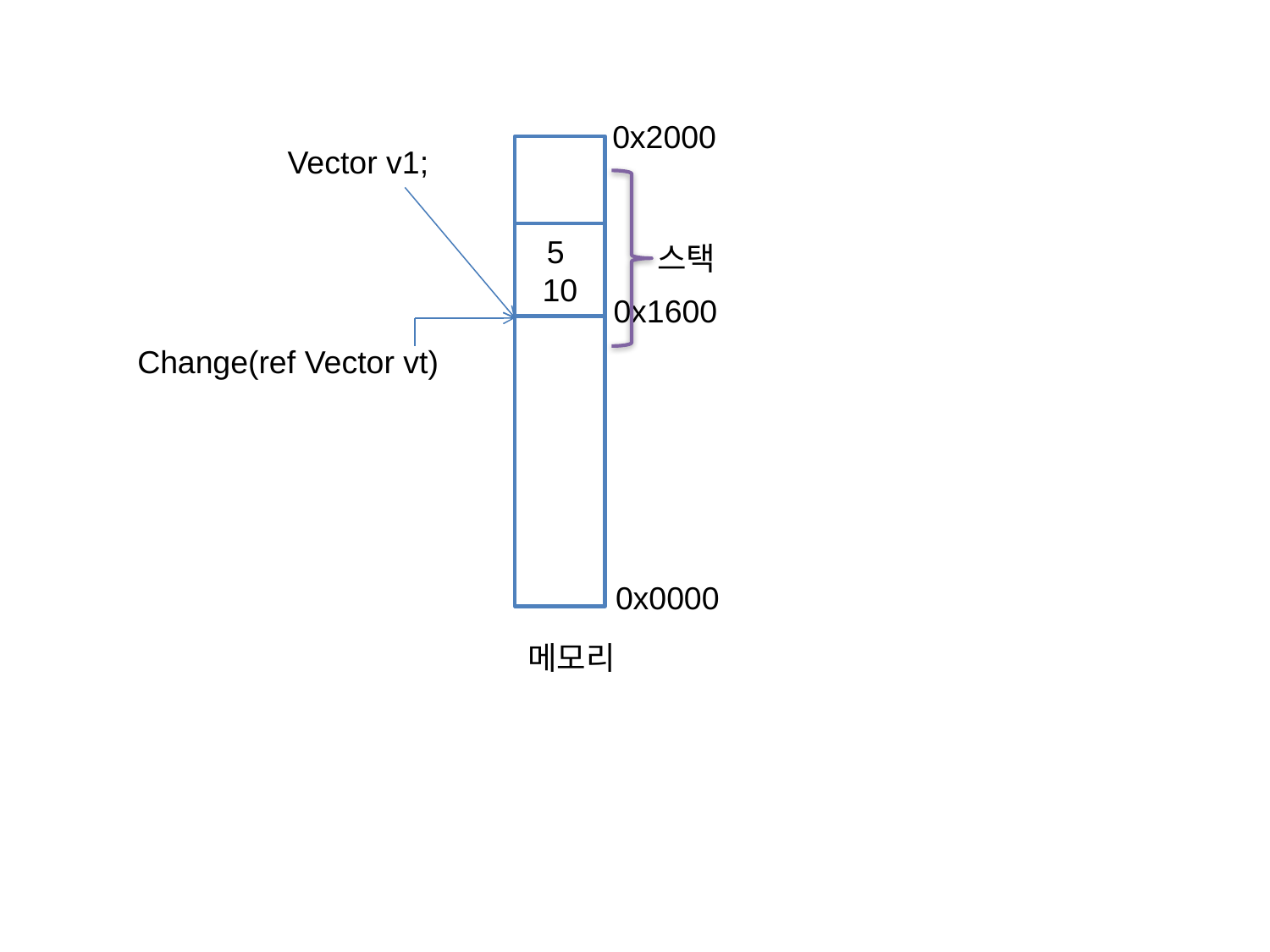

0x2000
Vector v1;

5
10
0x1600

Change(ref Vector vt)
0x0000
메모리

스택